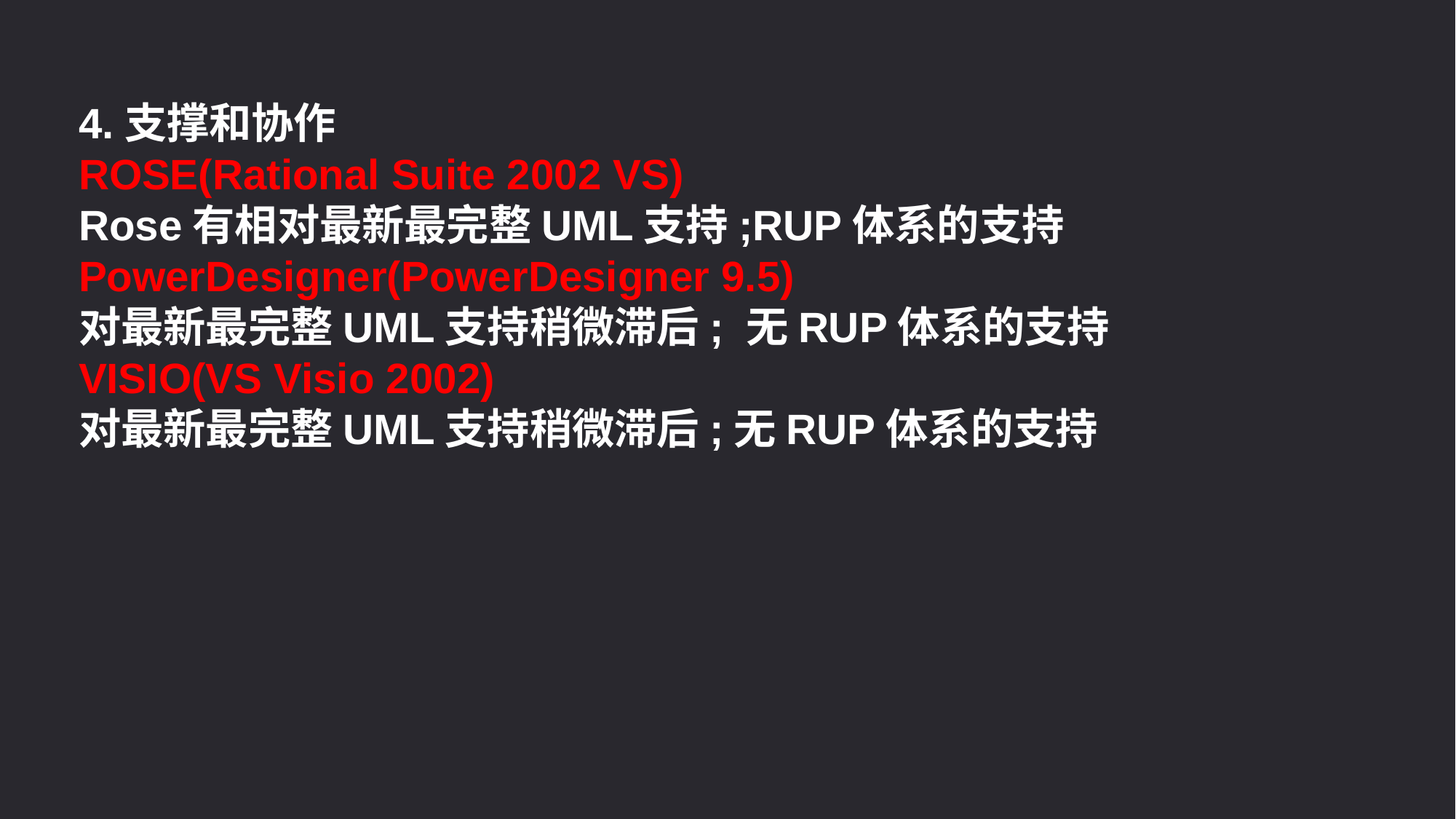

4.支撑和协作
ROSE(Rational Suite 2002 VS)
Rose有相对最新最完整UML支持;RUP体系的支持
PowerDesigner(PowerDesigner 9.5)
对最新最完整UML支持稍微滞后; 无RUP体系的支持
VISIO(VS Visio 2002)
对最新最完整UML支持稍微滞后;无RUP体系的支持